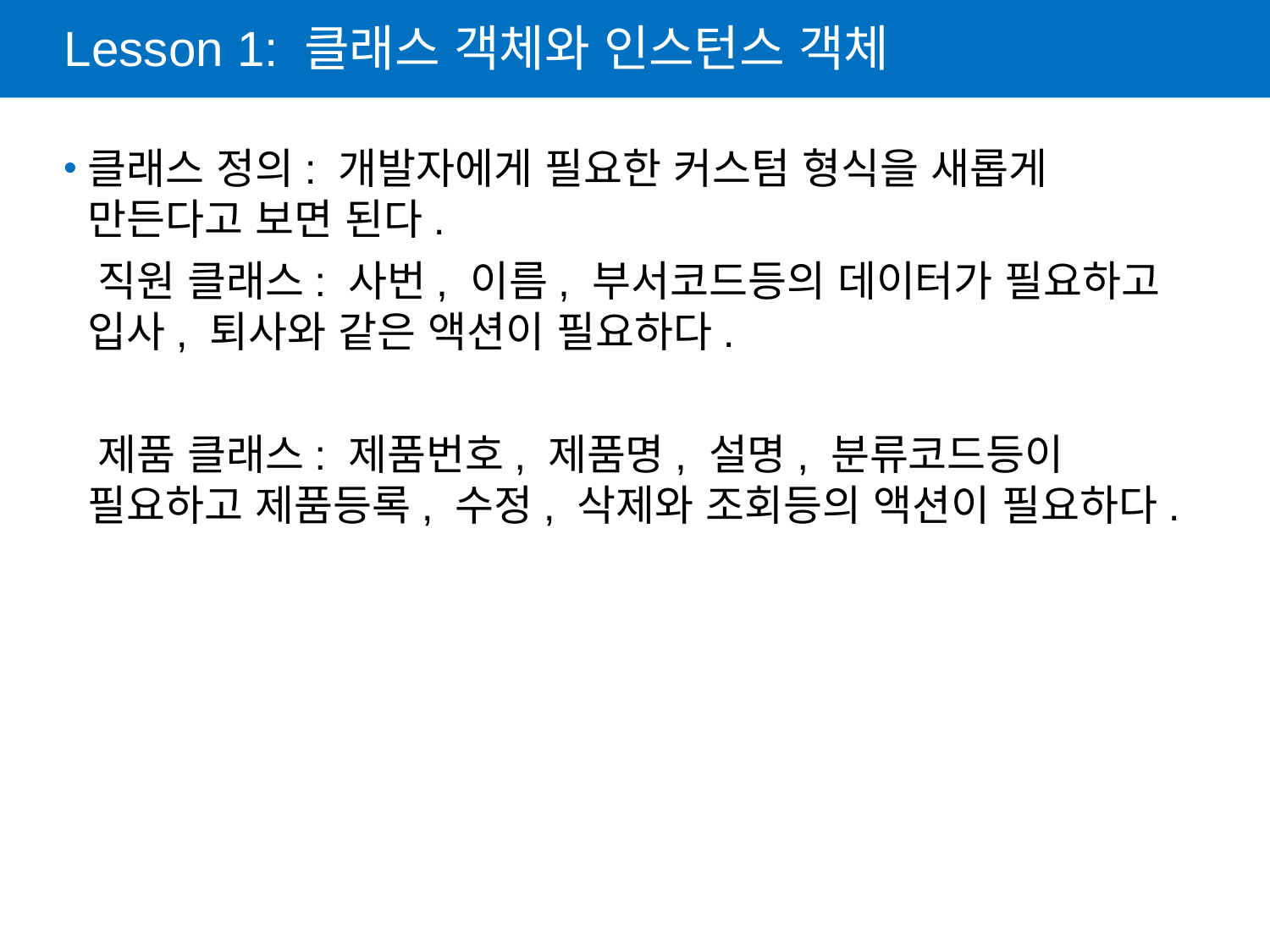

# Lesson 1: 클래스 객체와 인스턴스 객체
클래스 정의: 개발자에게 필요한 커스텀 형식을 새롭게 만든다고 보면 된다.
  직원 클래스: 사번, 이름, 부서코드등의 데이터가 필요하고 입사, 퇴사와 같은 액션이 필요하다.

  제품 클래스: 제품번호, 제품명, 설명, 분류코드등이 필요하고 제품등록, 수정, 삭제와 조회등의 액션이 필요하다.